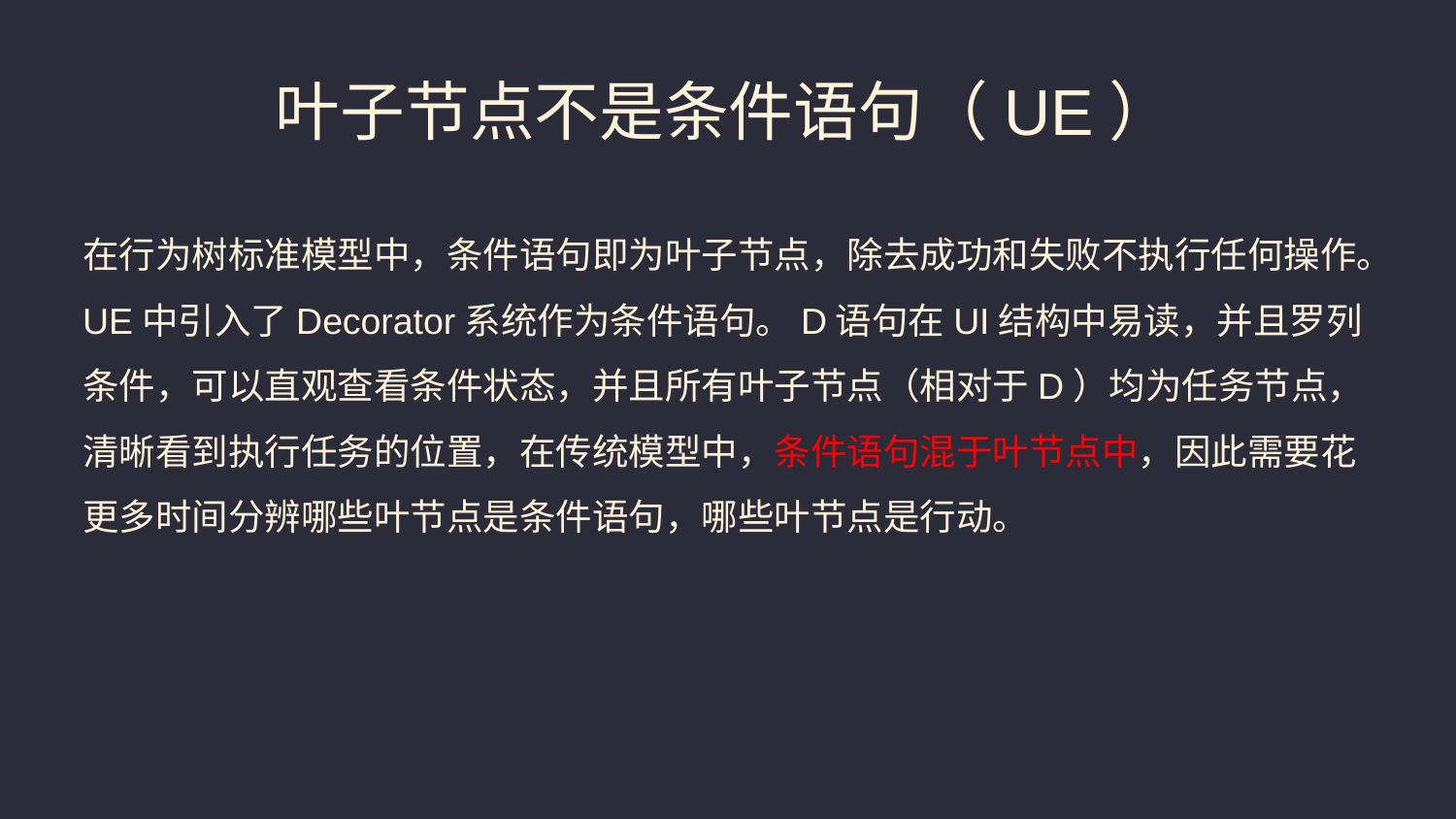

叶子节点不是条件语句（UE）
在行为树标准模型中，条件语句即为叶子节点，除去成功和失败不执行任何操作。UE中引入了Decorator系统作为条件语句。D语句在UI结构中易读，并且罗列条件，可以直观查看条件状态，并且所有叶子节点（相对于D）均为任务节点，清晰看到执行任务的位置，在传统模型中，条件语句混于叶节点中，因此需要花更多时间分辨哪些叶节点是条件语句，哪些叶节点是行动。